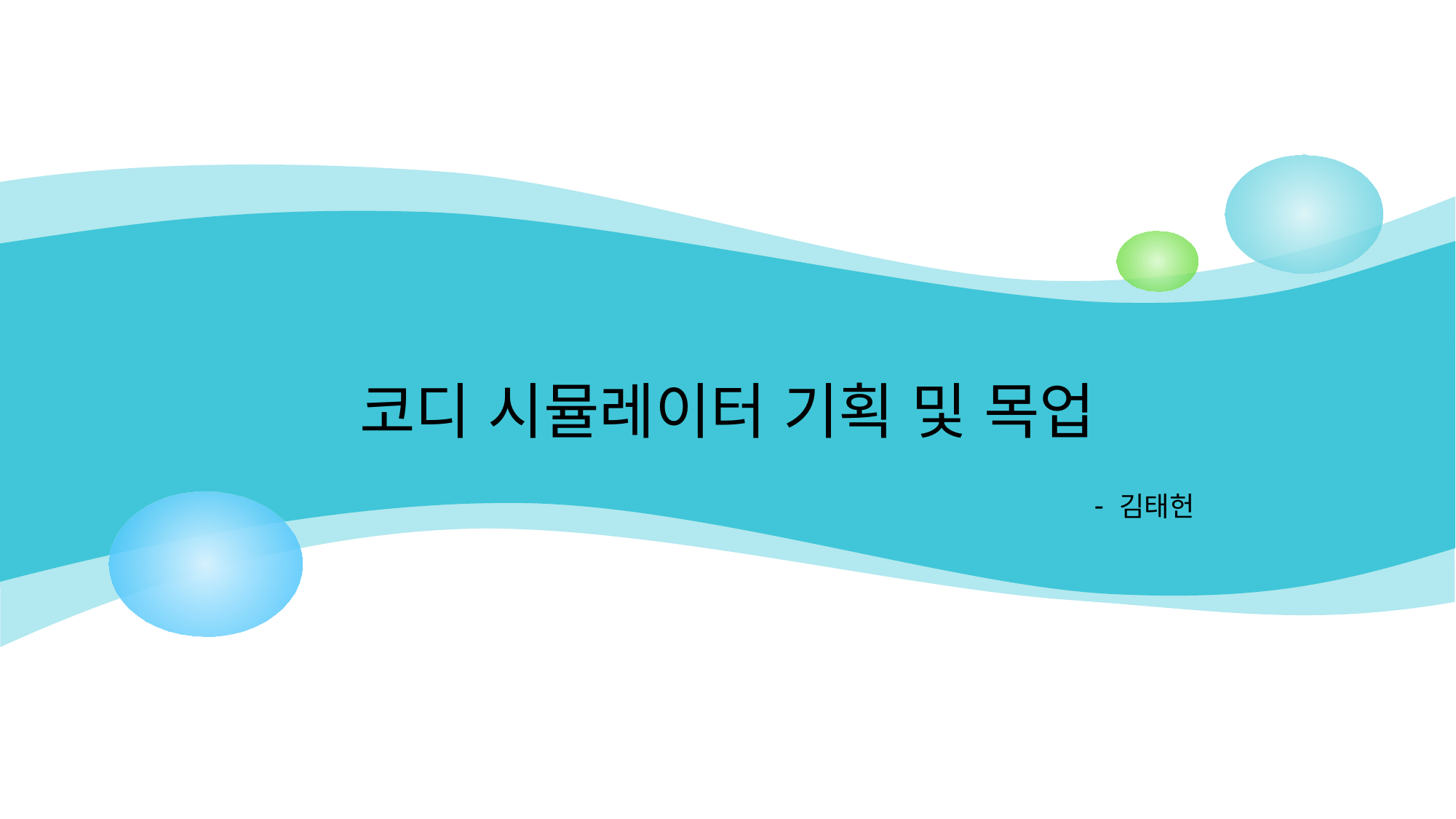

코디 시뮬레이터 기획 및 목업
- 김태헌